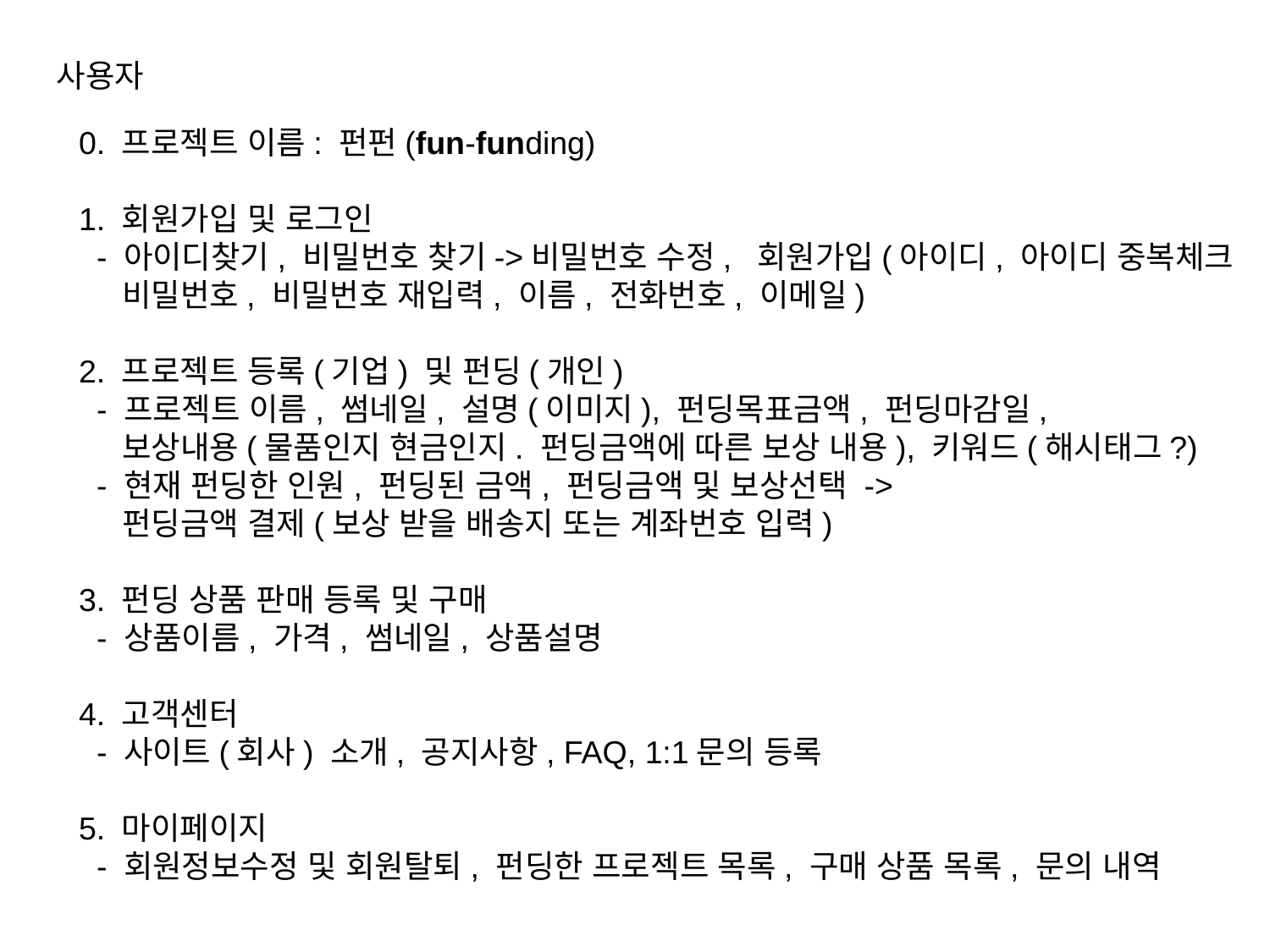

사용자
0. 프로젝트 이름: 펀펀(fun-funding)

1. 회원가입 및 로그인
  - 아이디찾기, 비밀번호 찾기->비밀번호 수정,  회원가입(아이디, 아이디 중복체크
    비밀번호, 비밀번호 재입력, 이름, 전화번호, 이메일)

2. 프로젝트 등록(기업) 및 펀딩(개인)
  - 프로젝트 이름, 썸네일, 설명(이미지), 펀딩목표금액, 펀딩마감일,
    보상내용(물품인지 현금인지. 펀딩금액에 따른 보상 내용), 키워드(해시태그?)
  - 현재 펀딩한 인원, 펀딩된 금액, 펀딩금액 및 보상선택 ->
    펀딩금액 결제(보상 받을 배송지 또는 계좌번호 입력)

3. 펀딩 상품 판매 등록 및 구매
  - 상품이름, 가격, 썸네일, 상품설명

4. 고객센터
  - 사이트(회사) 소개, 공지사항, FAQ, 1:1문의 등록

5. 마이페이지
  - 회원정보수정 및 회원탈퇴, 펀딩한 프로젝트 목록, 구매 상품 목록, 문의 내역